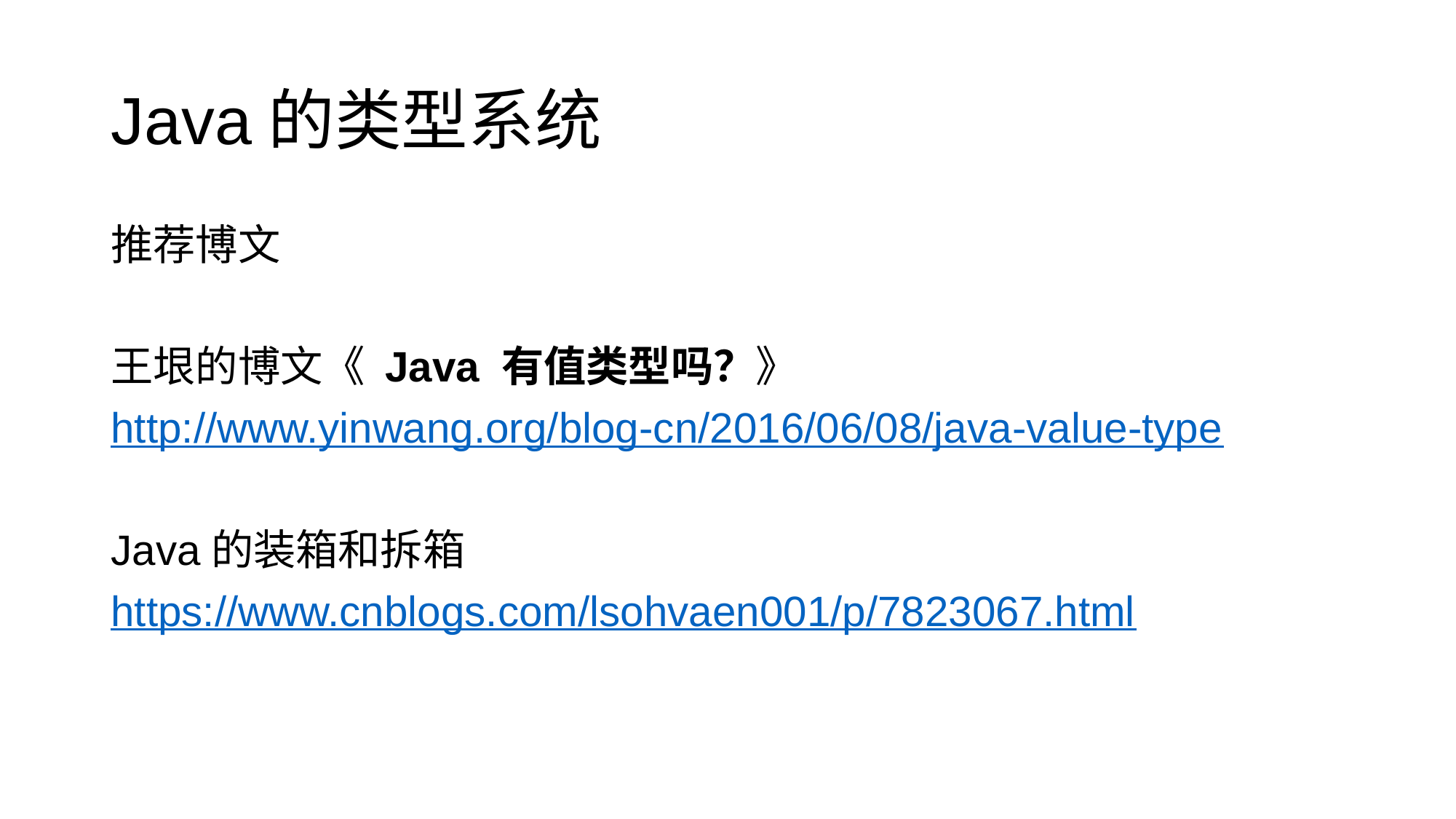

# Java的类型系统
推荐博文

王垠的博文《 Java 有值类型吗？》
http://www.yinwang.org/blog-cn/2016/06/08/java-value-type

Java的装箱和拆箱
https://www.cnblogs.com/lsohvaen001/p/7823067.html